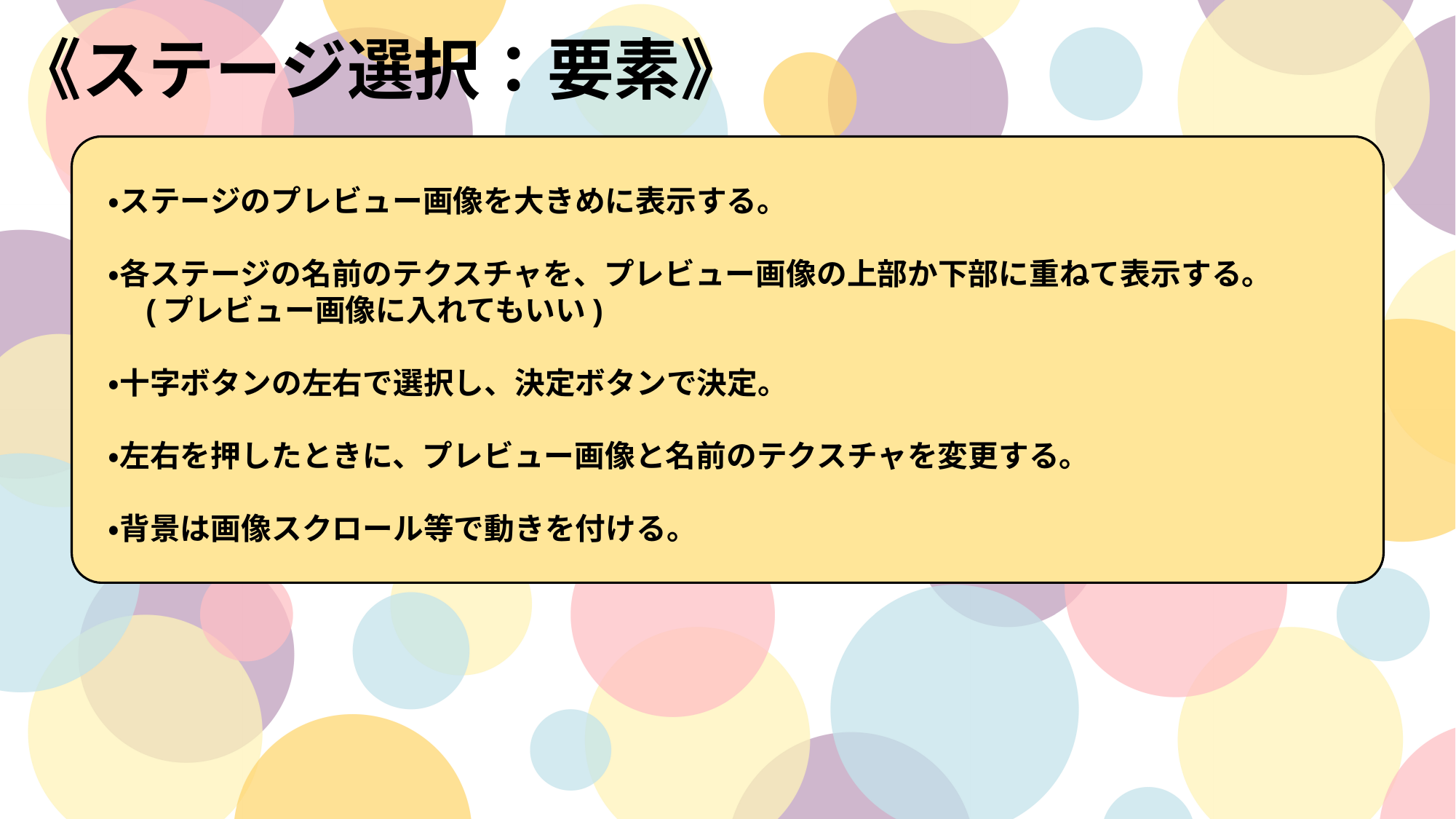

《ステージ選択：要素》

・ステージのプレビュー画像を大きめに表示する。

・各ステージの名前のテクスチャを、プレビュー画像の上部か下部に重ねて表示する。
　(プレビュー画像に入れてもいい)

・十字ボタンの左右で選択し、決定ボタンで決定。

・左右を押したときに、プレビュー画像と名前のテクスチャを変更する。

・背景は画像スクロール等で動きを付ける。